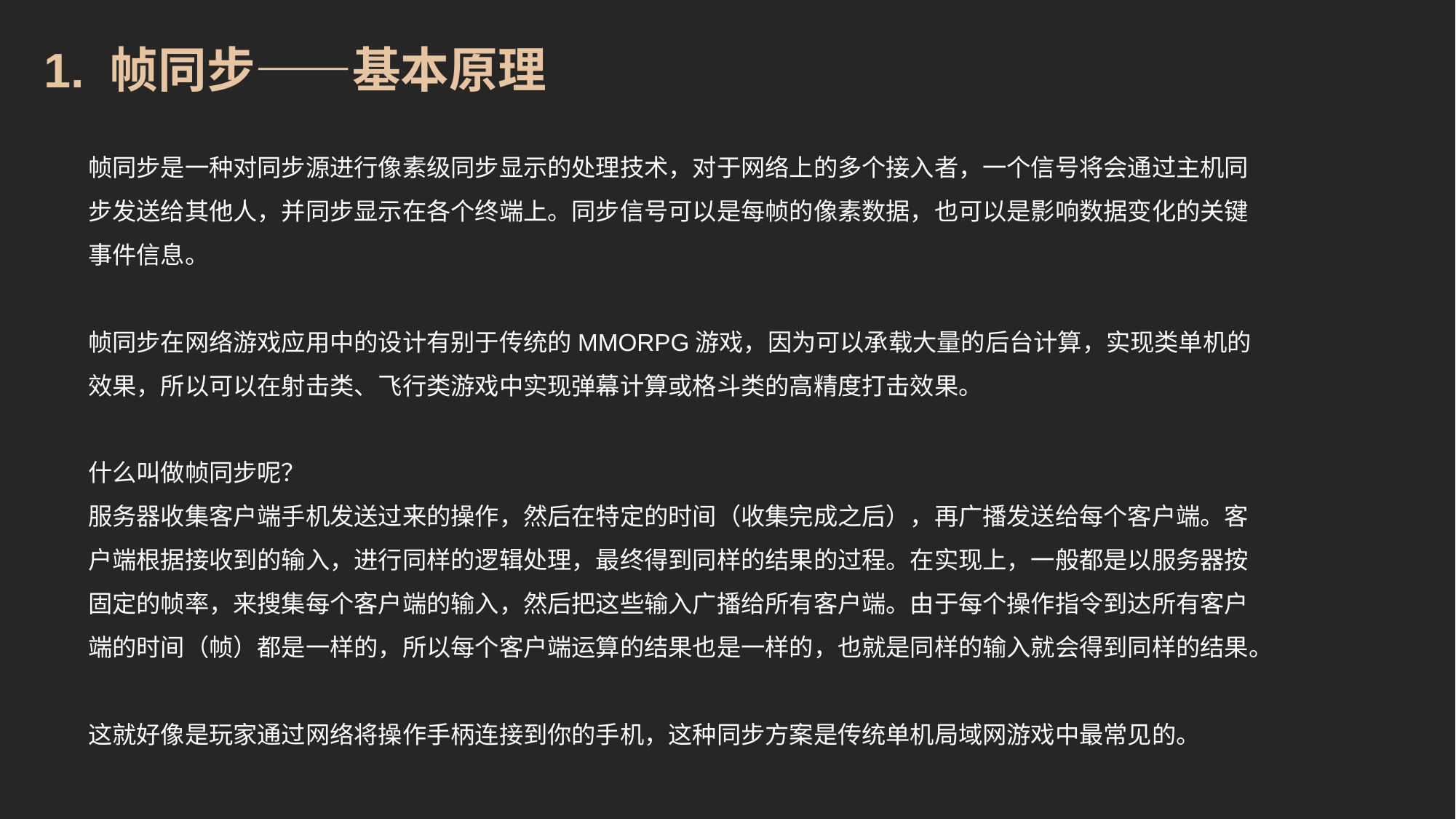

1. 帧同步——基本原理

帧同步是一种对同步源进行像素级同步显示的处理技术，对于网络上的多个接入者，一个信号将会通过主机同步发送给其他人，并同步显示在各个终端上。同步信号可以是每帧的像素数据，也可以是影响数据变化的关键事件信息。

帧同步在网络游戏应用中的设计有别于传统的MMORPG游戏，因为可以承载大量的后台计算，实现类单机的效果，所以可以在射击类、飞行类游戏中实现弹幕计算或格斗类的高精度打击效果。

什么叫做帧同步呢？
服务器收集客户端手机发送过来的操作，然后在特定的时间（收集完成之后），再广播发送给每个客户端。客户端根据接收到的输入，进行同样的逻辑处理，最终得到同样的结果的过程。在实现上，一般都是以服务器按固定的帧率，来搜集每个客户端的输入，然后把这些输入广播给所有客户端。由于每个操作指令到达所有客户端的时间（帧）都是一样的，所以每个客户端运算的结果也是一样的，也就是同样的输入就会得到同样的结果。

这就好像是玩家通过网络将操作手柄连接到你的手机，这种同步方案是传统单机局域网游戏中最常见的。